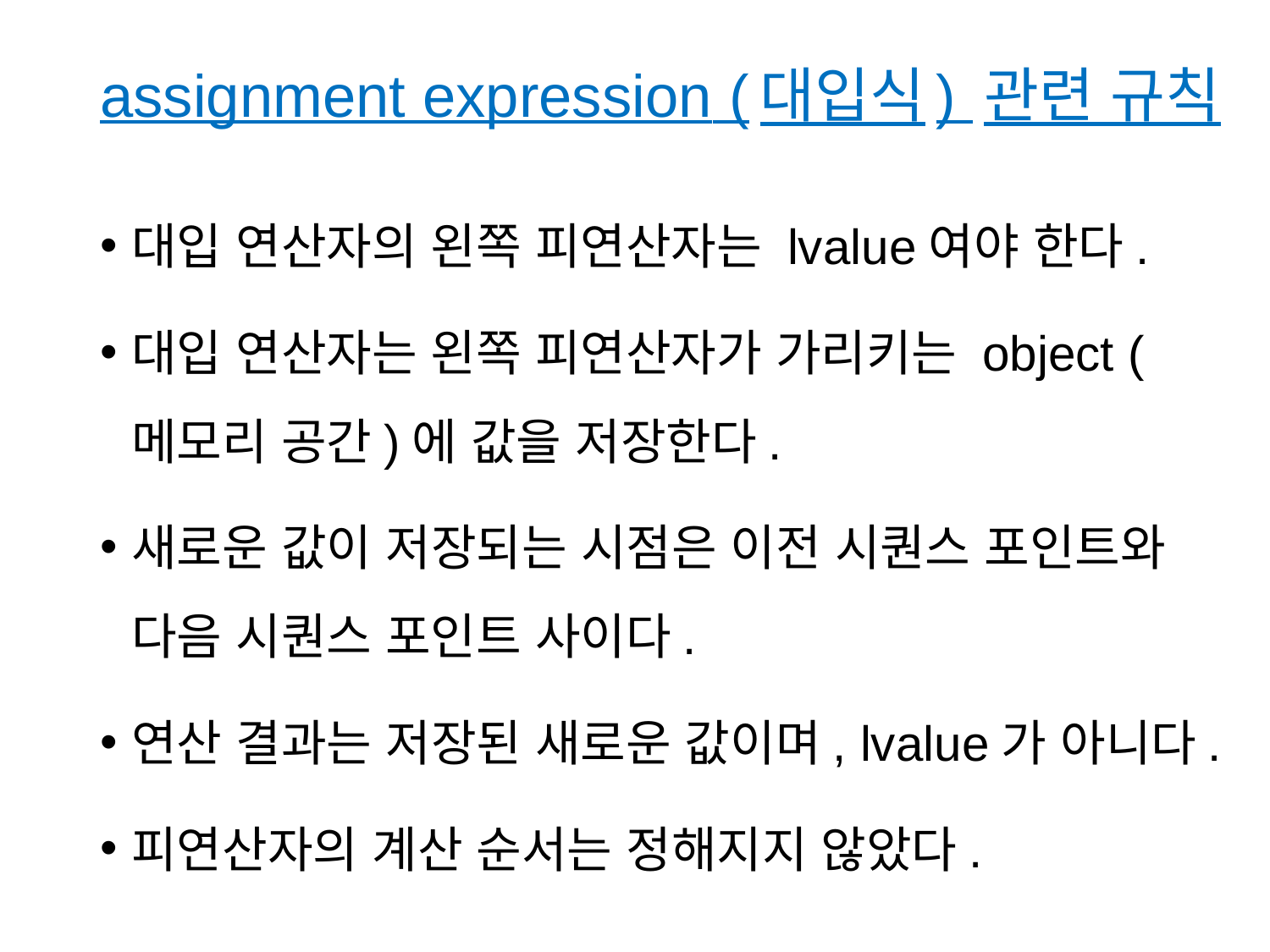

# assignment expression (대입식) 관련 규칙
대입 연산자의 왼쪽 피연산자는 lvalue여야 한다.
대입 연산자는 왼쪽 피연산자가 가리키는 object (메모리 공간)에 값을 저장한다.
새로운 값이 저장되는 시점은 이전 시퀀스 포인트와 다음 시퀀스 포인트 사이다.
연산 결과는 저장된 새로운 값이며, lvalue가 아니다.
피연산자의 계산 순서는 정해지지 않았다.